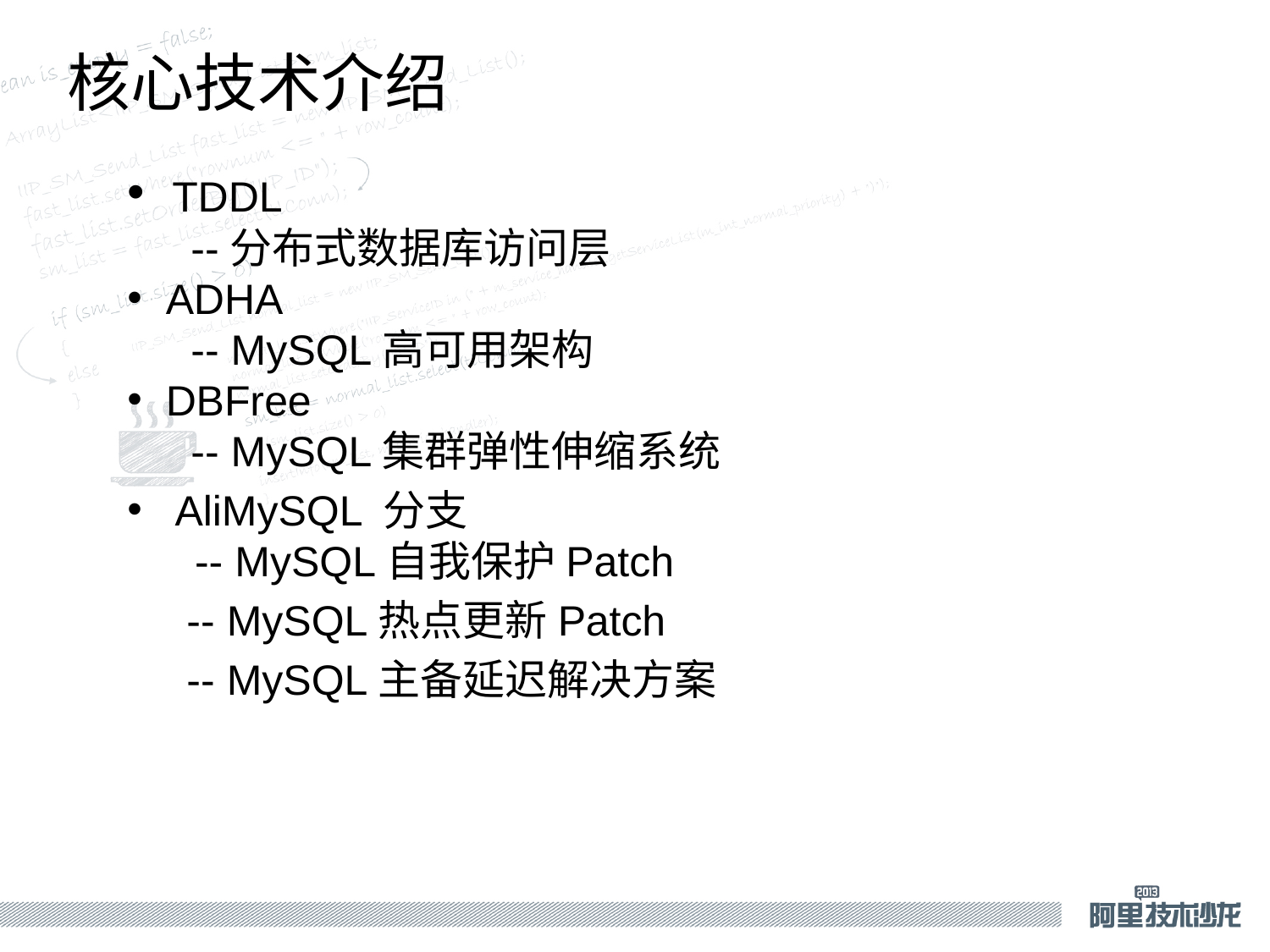

核心技术介绍
  TDDL
--分布式数据库访问层
  ADHA
-- MySQL高可用架构
  DBFree
-- MySQL集群弹性伸缩系统
AliMySQL 分支
 -- MySQL自我保护Patch
     -- MySQL热点更新Patch
     -- MySQL主备延迟解决方案